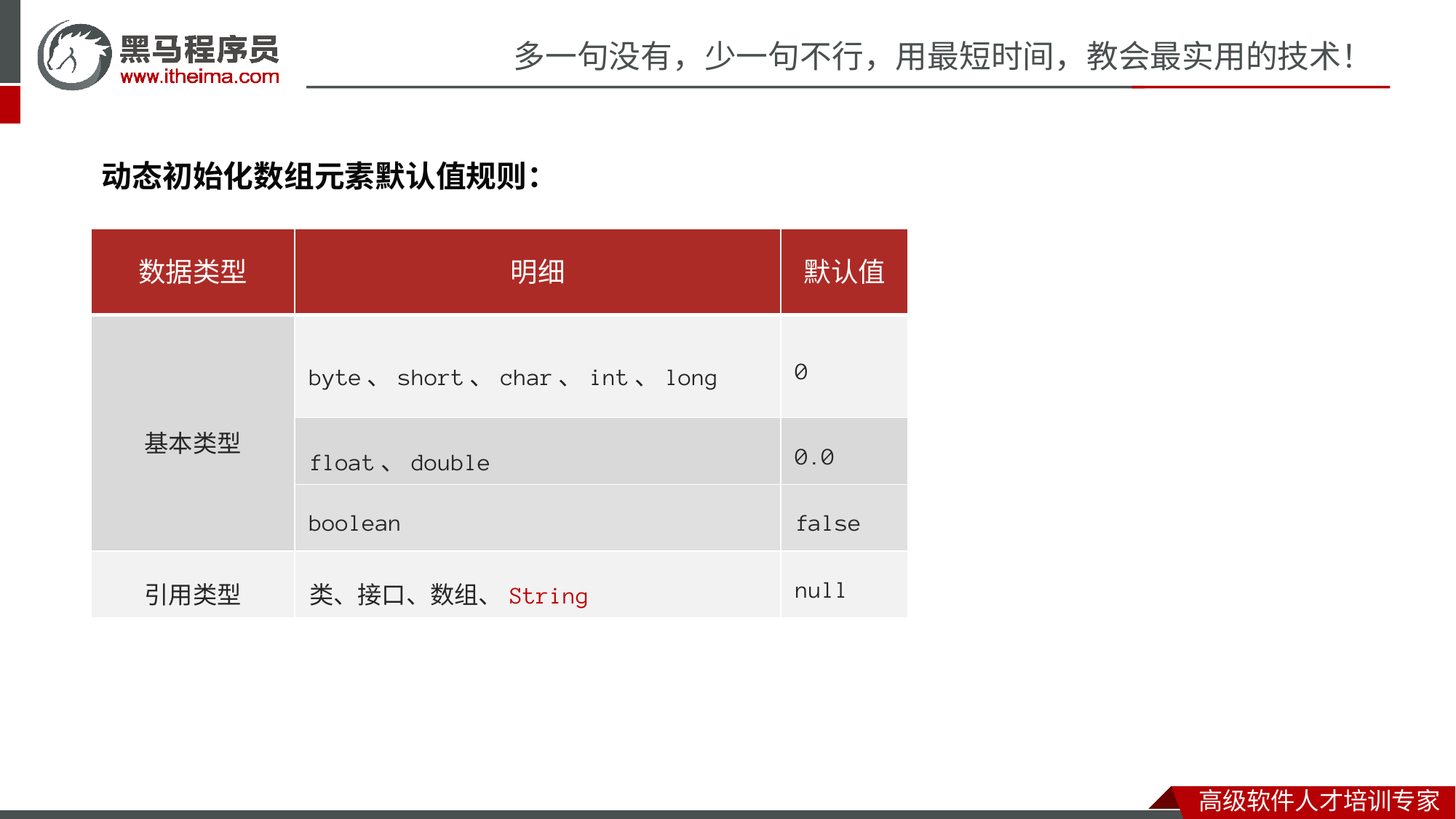

动态初始化数组元素默认值规则：
| 数据类型 | 明细 | 默认值 |
| --- | --- | --- |
| 基本类型 | byte、short、char、int、long | 0 |
| 整数常量 | float、double | 0.0 |
| 字符常量 | boolean | false |
| 引用类型 | 类、接口、数组、String | null |